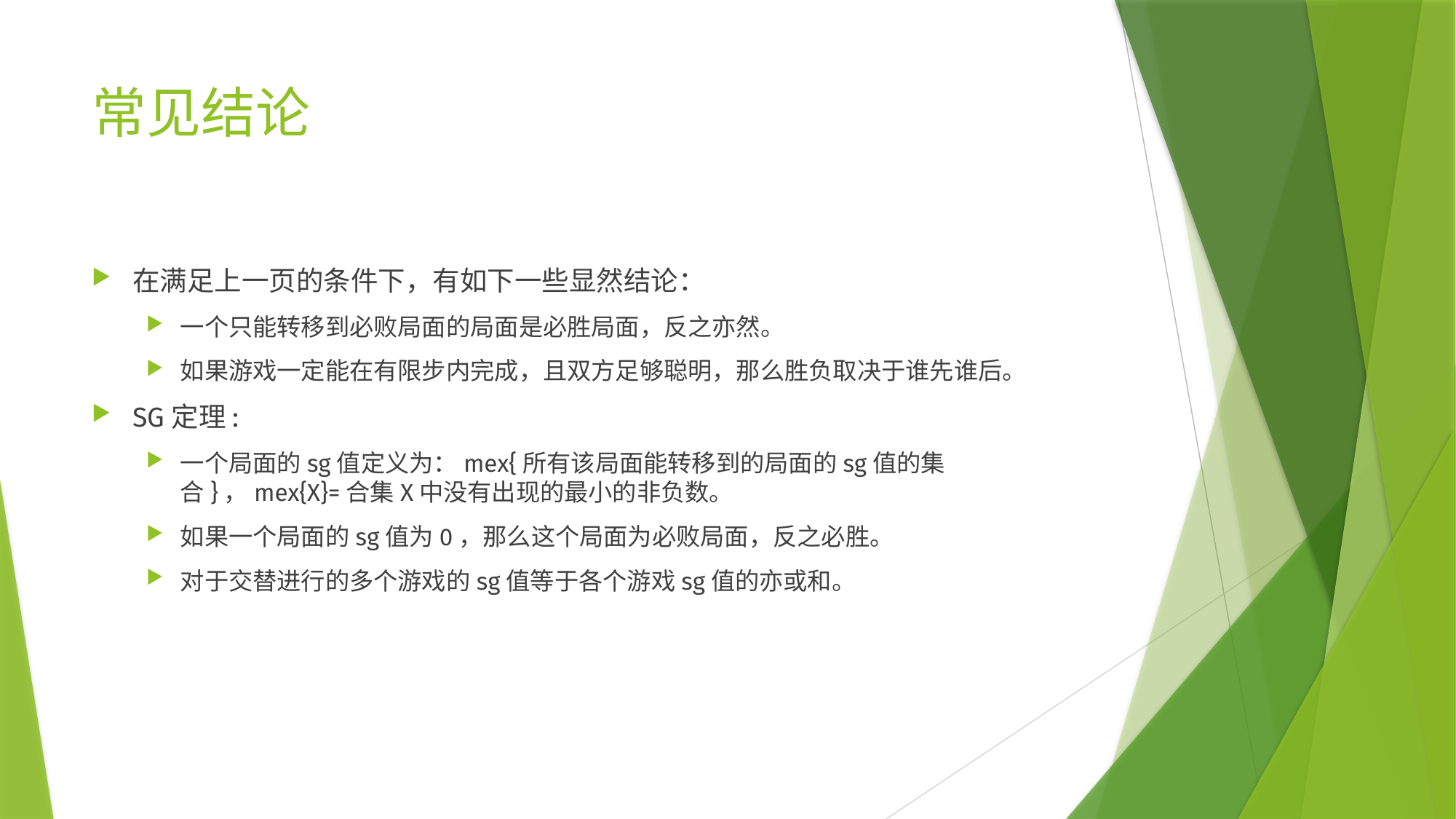

# 常见结论
在满足上一页的条件下，有如下一些显然结论：
一个只能转移到必败局面的局面是必胜局面，反之亦然。
如果游戏一定能在有限步内完成，且双方足够聪明，那么胜负取决于谁先谁后。
SG定理:
一个局面的sg值定义为：mex{所有该局面能转移到的局面的sg值的集合}，mex{X}=合集X中没有出现的最小的非负数。
如果一个局面的sg值为0，那么这个局面为必败局面，反之必胜。
对于交替进行的多个游戏的sg值等于各个游戏sg值的亦或和。